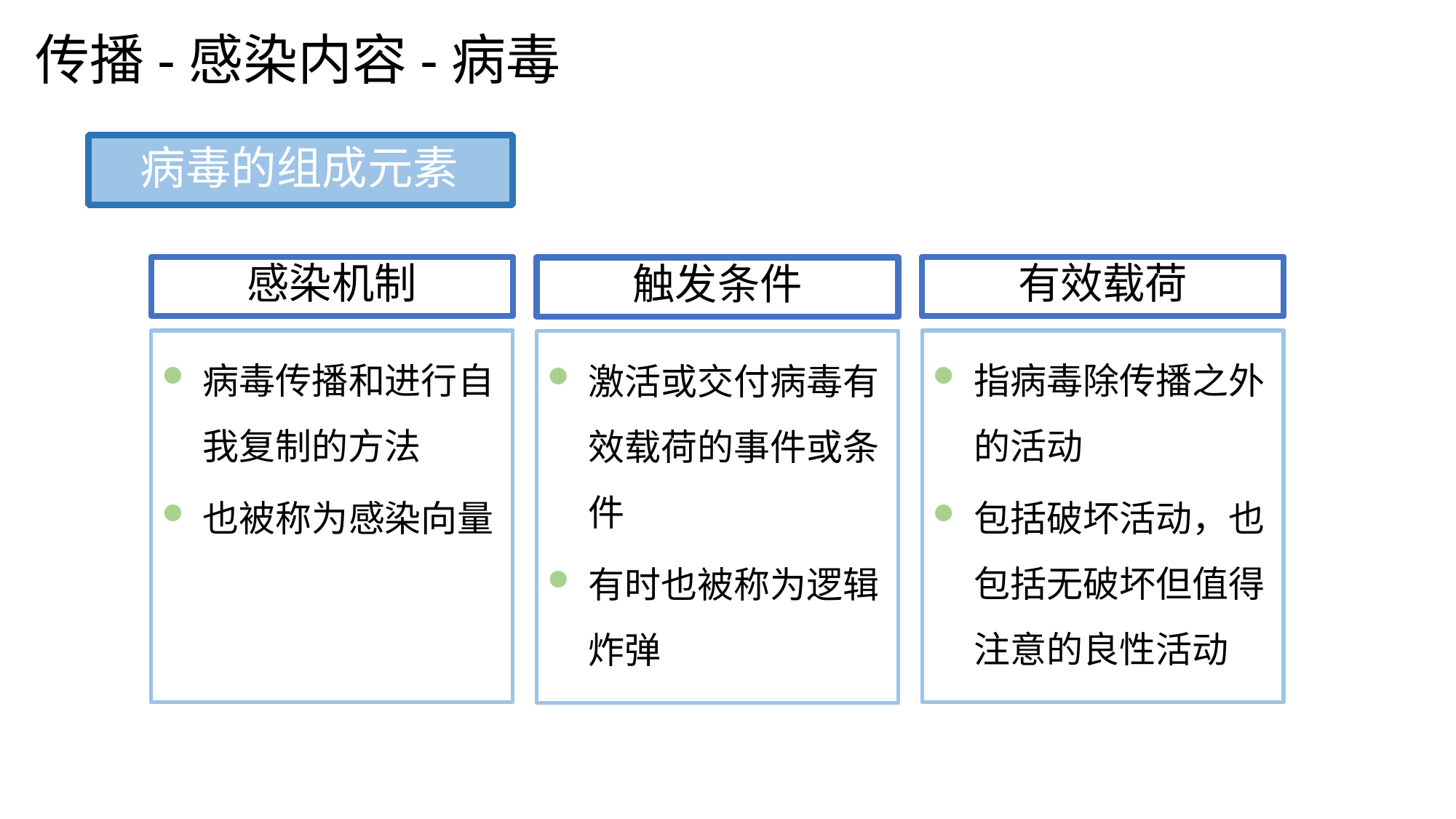

传播-感染内容-病毒

病毒的组成元素
感染机制
有效载荷
触发条件
病毒传播和进行自我复制的方法
也被称为感染向量
指病毒除传播之外的活动
包括破坏活动，也包括无破坏但值得注意的良性活动
激活或交付病毒有效载荷的事件或条件
有时也被称为逻辑炸弹